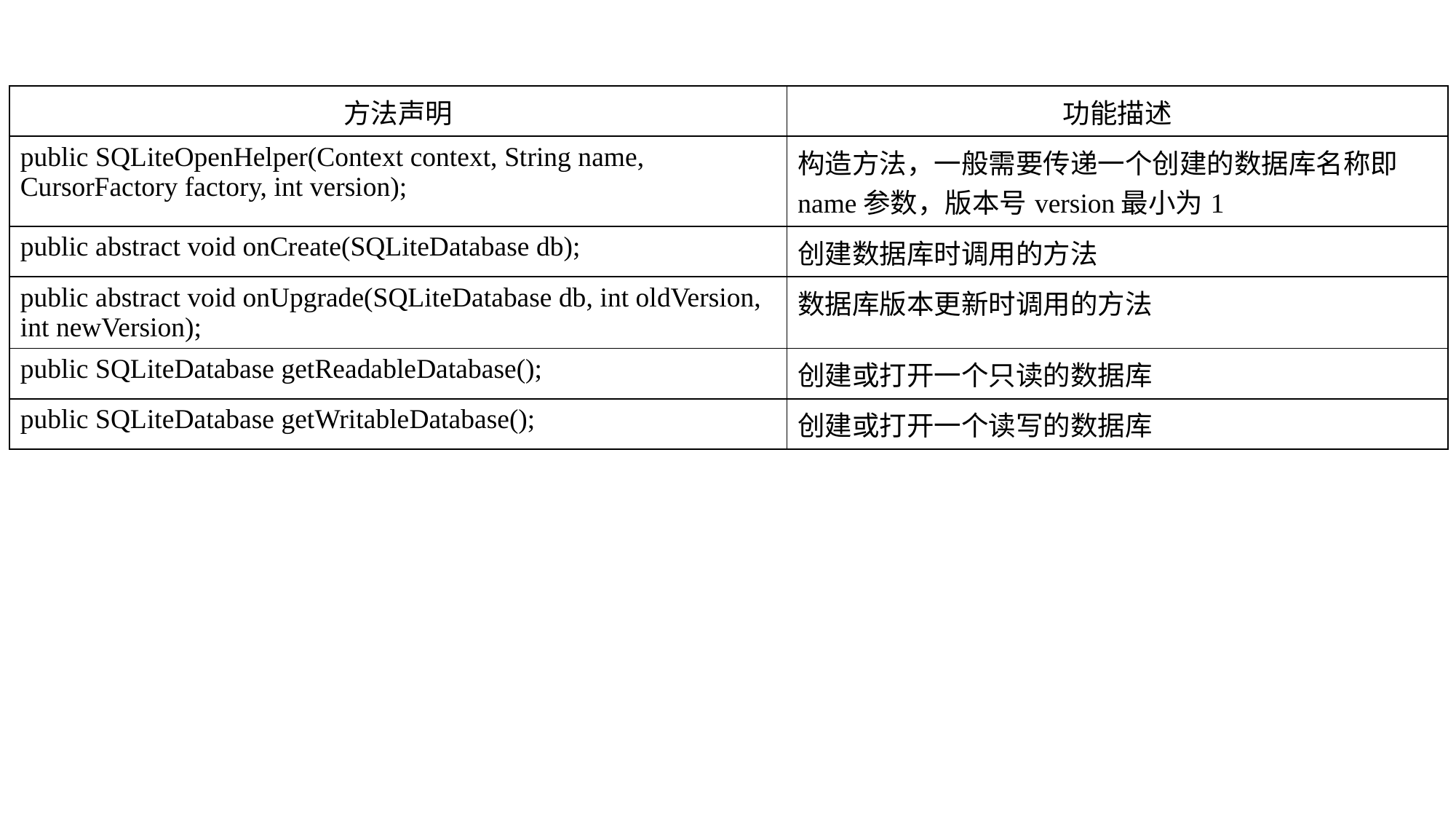

| 方法声明 | 功能描述 |
| --- | --- |
| public SQLiteOpenHelper(Context context, String name, CursorFactory factory, int version); | 构造方法，一般需要传递一个创建的数据库名称即name参数，版本号version最小为1 |
| public abstract void onCreate(SQLiteDatabase db); | 创建数据库时调用的方法 |
| public abstract void onUpgrade(SQLiteDatabase db, int oldVersion, int newVersion); | 数据库版本更新时调用的方法 |
| public SQLiteDatabase getReadableDatabase(); | 创建或打开一个只读的数据库 |
| public SQLiteDatabase getWritableDatabase(); | 创建或打开一个读写的数据库 |